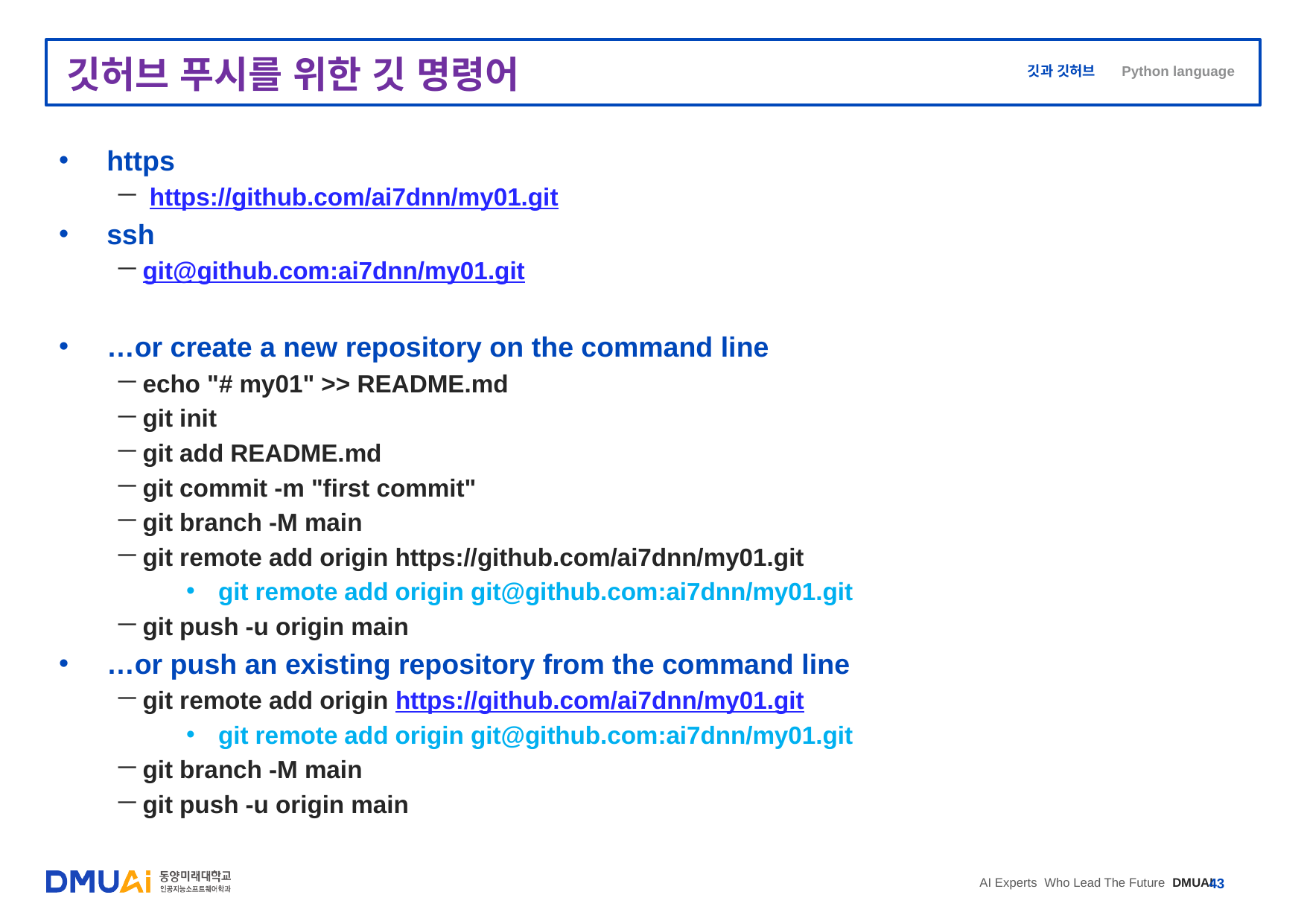

# 깃허브 푸시를 위한 깃 명령어
https
 https://github.com/ai7dnn/my01.git
ssh
git@github.com:ai7dnn/my01.git

…or create a new repository on the command line
echo "# my01" >> README.md
git init
git add README.md
git commit -m "first commit"
git branch -M main
git remote add origin https://github.com/ai7dnn/my01.git
git remote add origin git@github.com:ai7dnn/my01.git
git push -u origin main
…or push an existing repository from the command line
git remote add origin https://github.com/ai7dnn/my01.git
git remote add origin git@github.com:ai7dnn/my01.git
git branch -M main
git push -u origin main